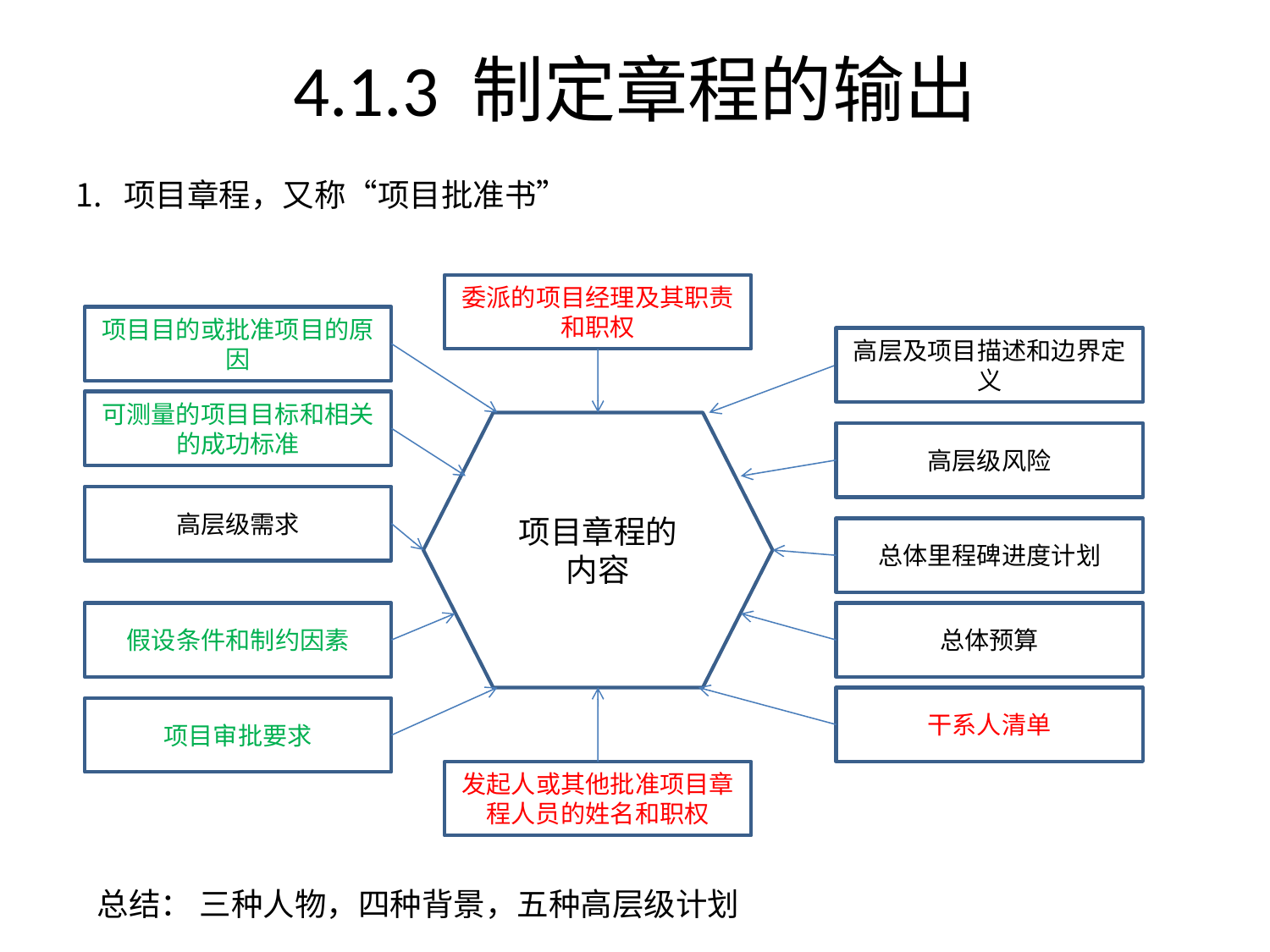

# 4.1.3 制定章程的输出
项目章程，又称“项目批准书”
委派的项目经理及其职责和职权
项目目的或批准项目的原因
高层及项目描述和边界定义
可测量的项目目标和相关的成功标准
项目章程的内容
高层级风险
高层级需求
总体里程碑进度计划
假设条件和制约因素
总体预算
干系人清单
项目审批要求
发起人或其他批准项目章程人员的姓名和职权
总结： 三种人物，四种背景，五种高层级计划